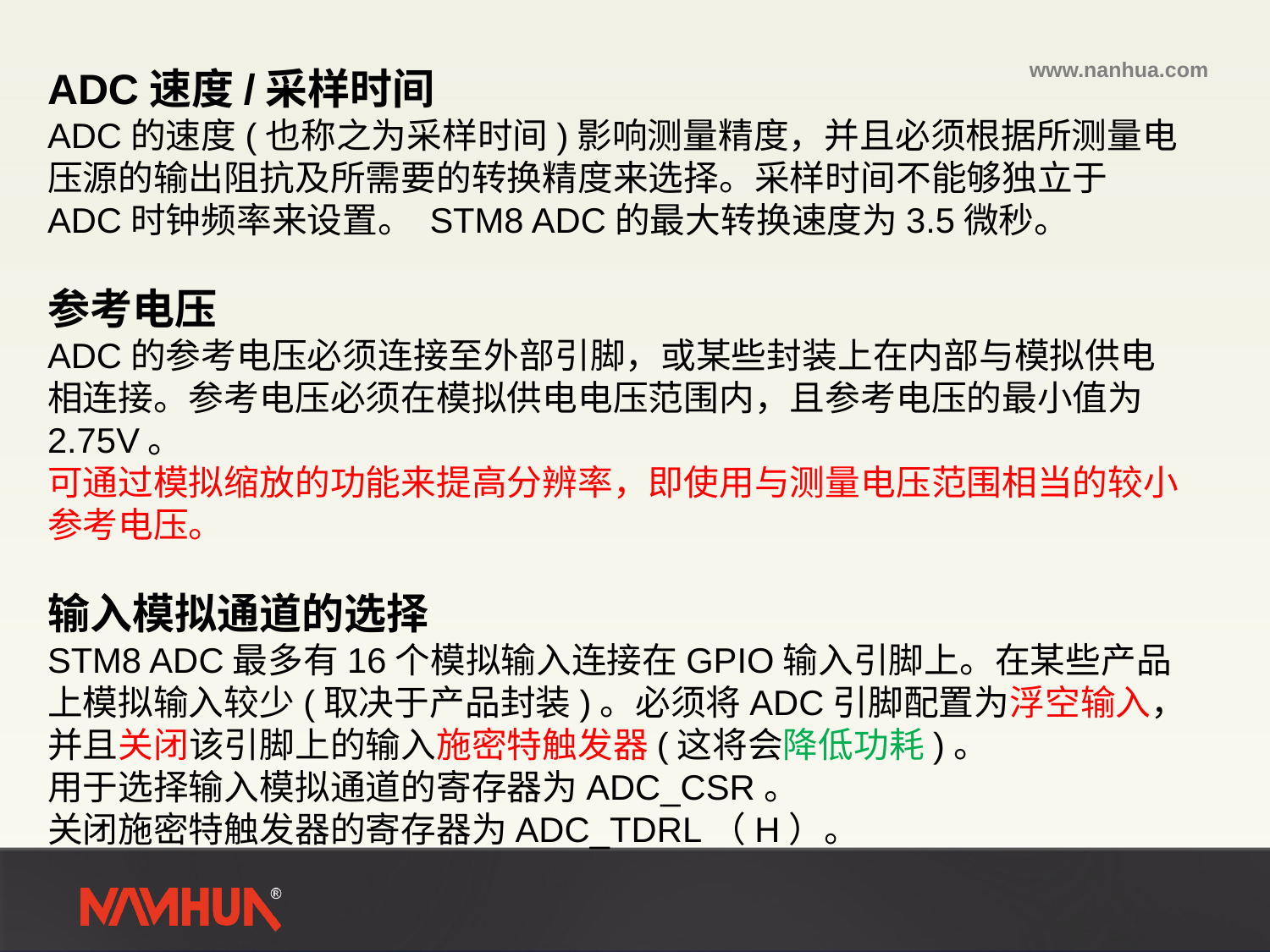

ADC速度/采样时间
ADC的速度(也称之为采样时间)影响测量精度，并且必须根据所测量电压源的输出阻抗及所需要的转换精度来选择。采样时间不能够独立于ADC时钟频率来设置。 STM8 ADC的最大转换速度为3.5微秒。

参考电压
ADC的参考电压必须连接至外部引脚，或某些封装上在内部与模拟供电相连接。参考电压必须在模拟供电电压范围内，且参考电压的最小值为2.75V。
可通过模拟缩放的功能来提高分辨率，即使用与测量电压范围相当的较小参考电压。

输入模拟通道的选择
STM8 ADC最多有16个模拟输入连接在GPIO输入引脚上。在某些产品上模拟输入较少(取决于产品封装)。必须将ADC引脚配置为浮空输入，并且关闭该引脚上的输入施密特触发器(这将会降低功耗)。
用于选择输入模拟通道的寄存器为ADC_CSR。
关闭施密特触发器的寄存器为ADC_TDRL（H）。